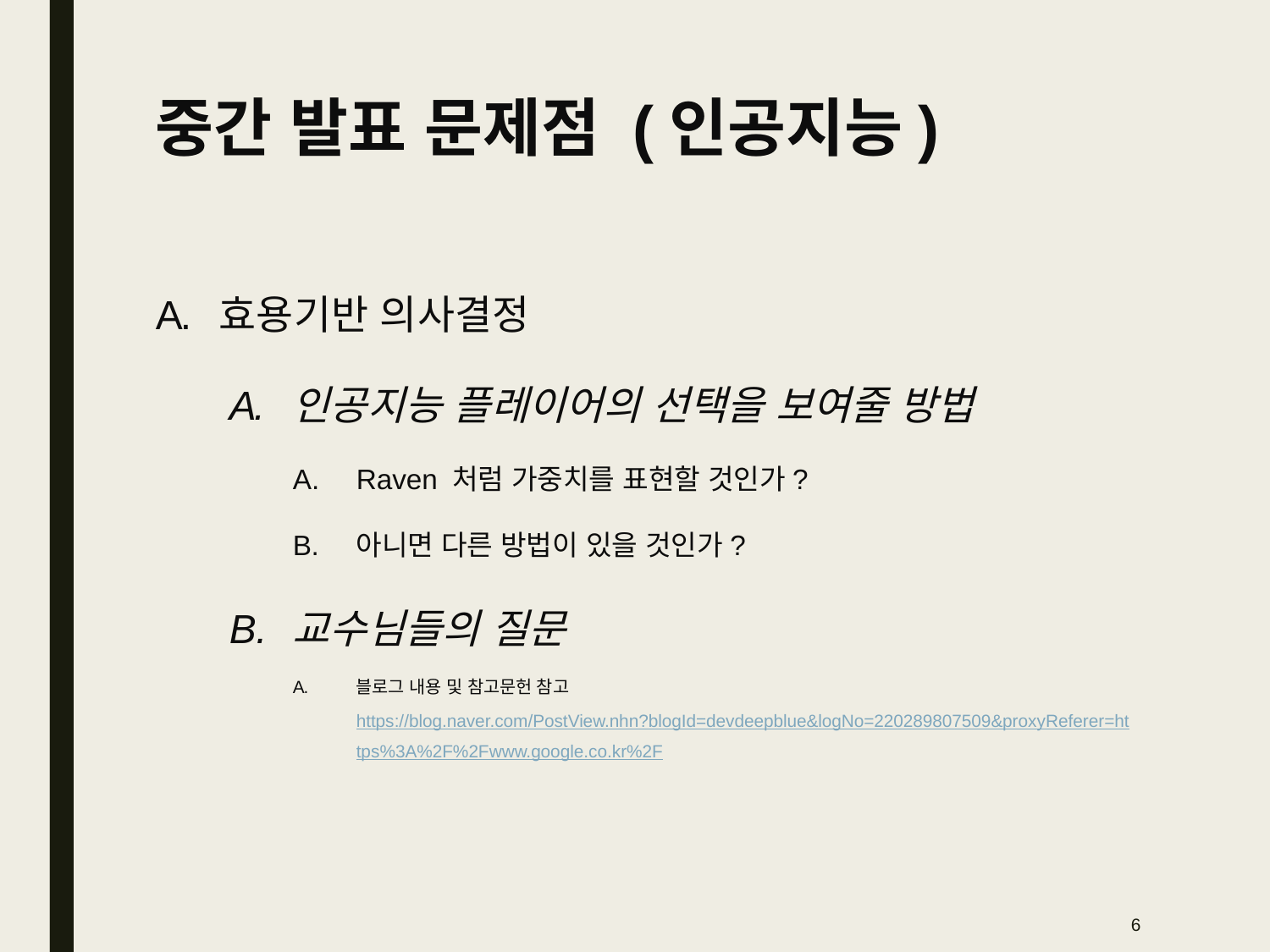

# 중간 발표 문제점 (인공지능)
효용기반 의사결정
인공지능 플레이어의 선택을 보여줄 방법
Raven 처럼 가중치를 표현할 것인가?
아니면 다른 방법이 있을 것인가?
교수님들의 질문
블로그 내용 및 참고문헌 참고https://blog.naver.com/PostView.nhn?blogId=devdeepblue&logNo=220289807509&proxyReferer=https%3A%2F%2Fwww.google.co.kr%2F
6